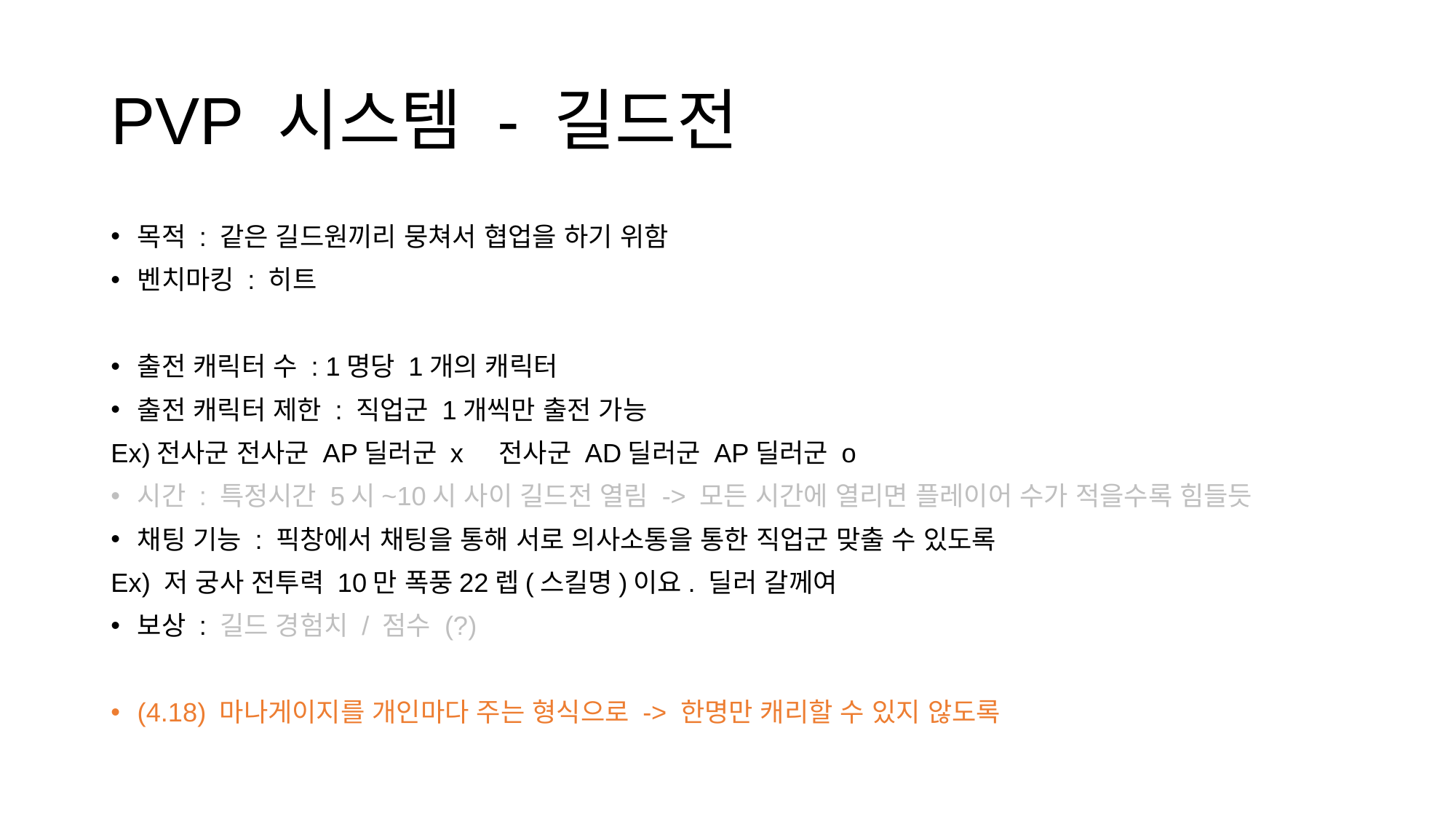

# PVP 시스템 - 길드전
목적 : 같은 길드원끼리 뭉쳐서 협업을 하기 위함
벤치마킹 : 히트

출전 캐릭터 수 : 1명당 1개의 캐릭터
출전 캐릭터 제한 : 직업군 1개씩만 출전 가능
Ex)전사군 전사군 AP딜러군 x    전사군 AD딜러군 AP딜러군 o
시간 : 특정시간 5시~10시 사이 길드전 열림 -> 모든 시간에 열리면 플레이어 수가 적을수록 힘들듯
채팅 기능 : 픽창에서 채팅을 통해 서로 의사소통을 통한 직업군 맞출 수 있도록
Ex) 저 궁사 전투력 10만 폭풍22렙(스킬명)이요. 딜러 갈께여
보상 : 길드 경험치 / 점수 (?)

(4.18) 마나게이지를 개인마다 주는 형식으로 -> 한명만 캐리할 수 있지 않도록